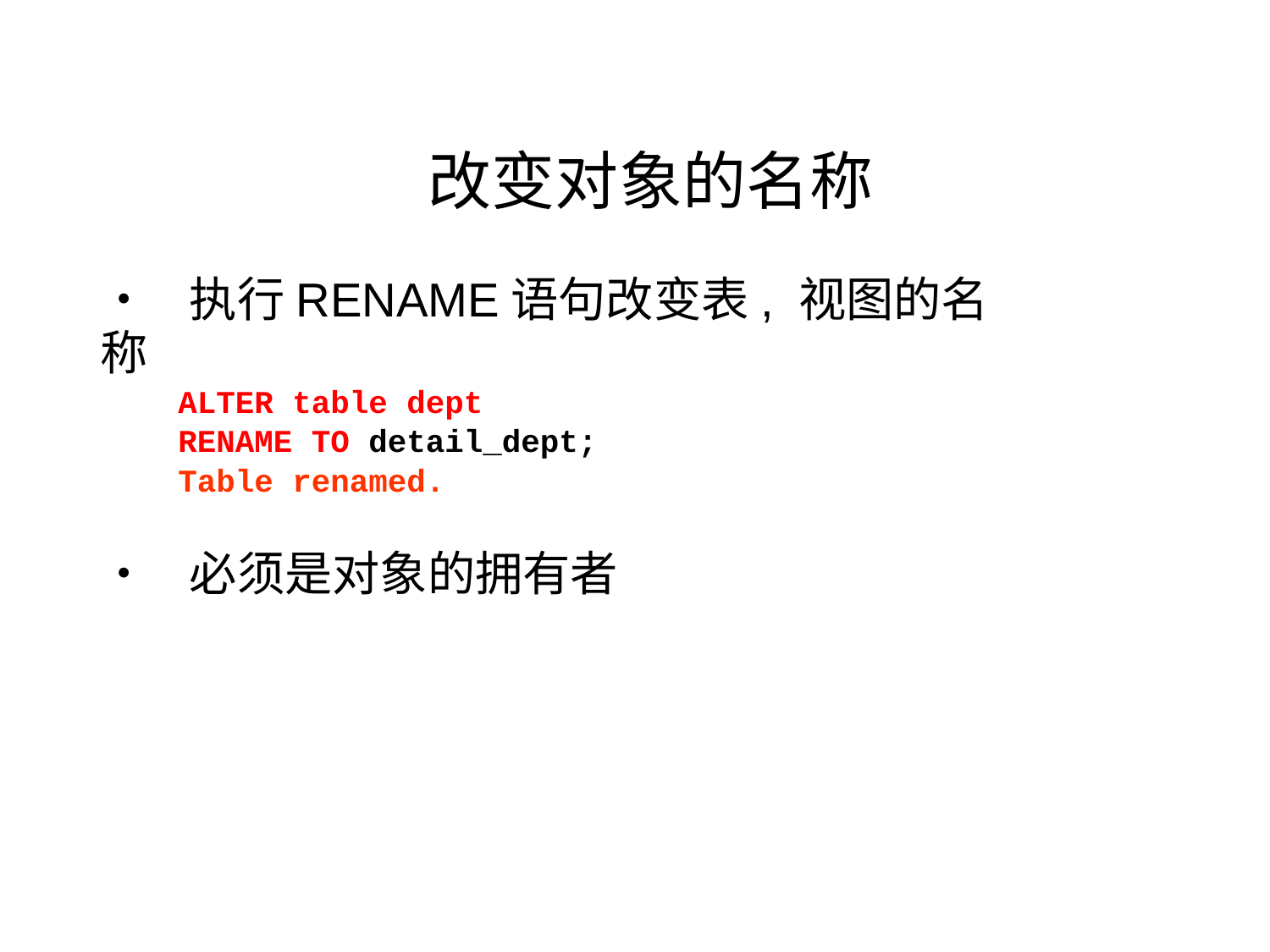

改变对象的名称
• 执行RENAME语句改变表, 视图的名称
ALTER table dept
RENAME TO detail_dept;
Table renamed.
• 必须是对象的拥有者